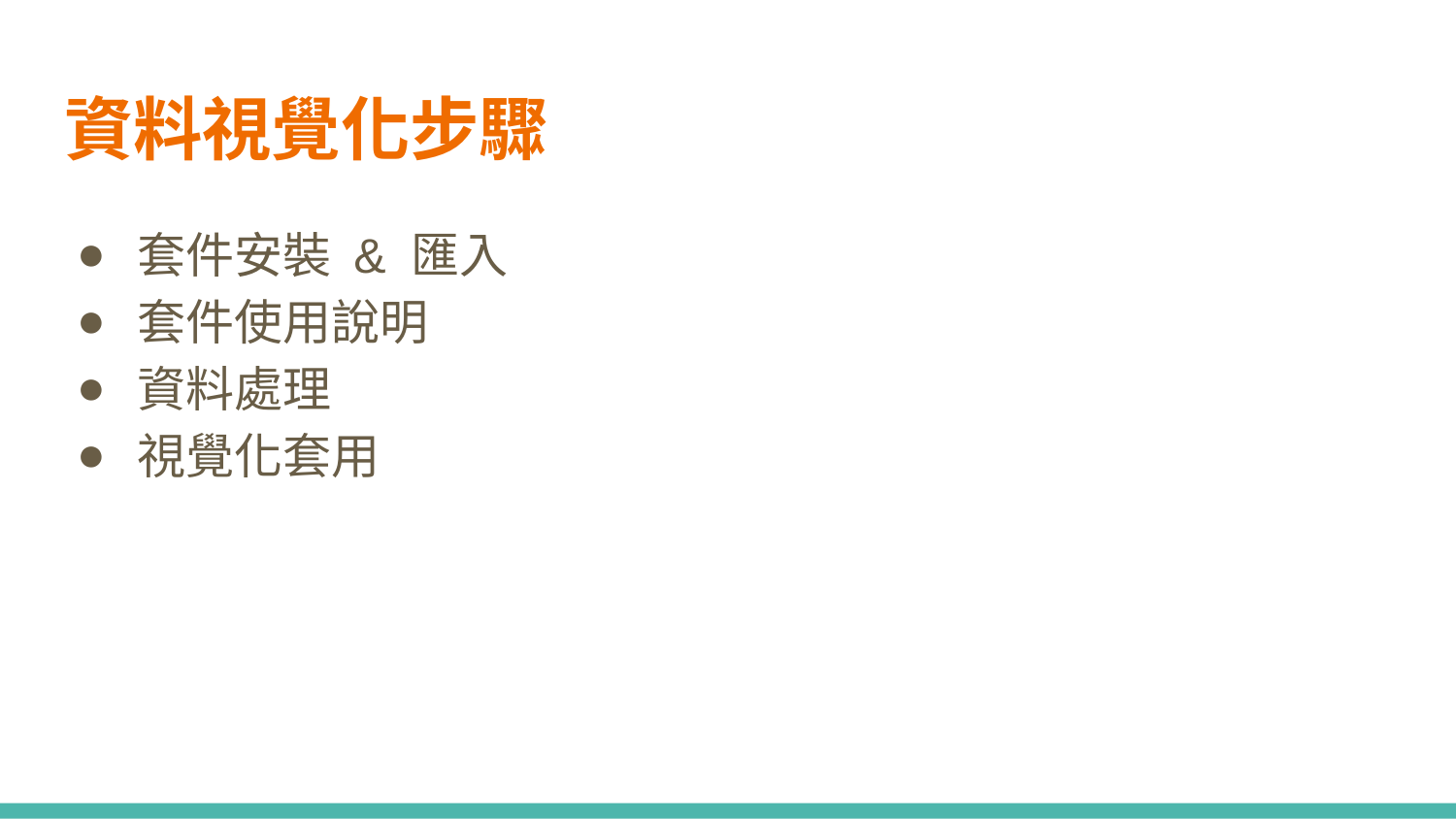

# 資料視覺化步驟
套件安裝 & 匯入
套件使用說明
資料處理
視覺化套用